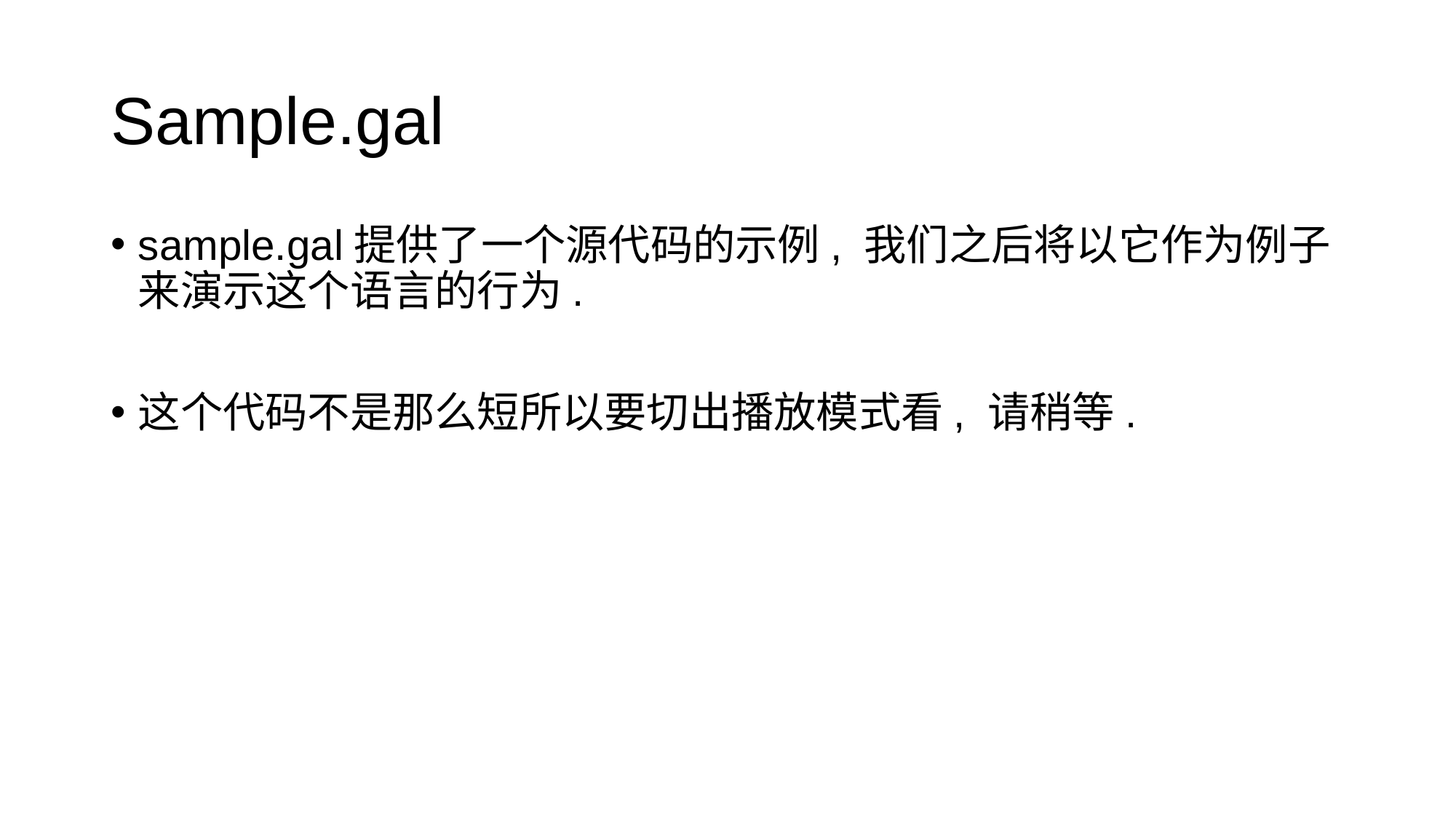

# Sample.gal
sample.gal提供了一个源代码的示例, 我们之后将以它作为例子来演示这个语言的行为.

这个代码不是那么短所以要切出播放模式看, 请稍等.